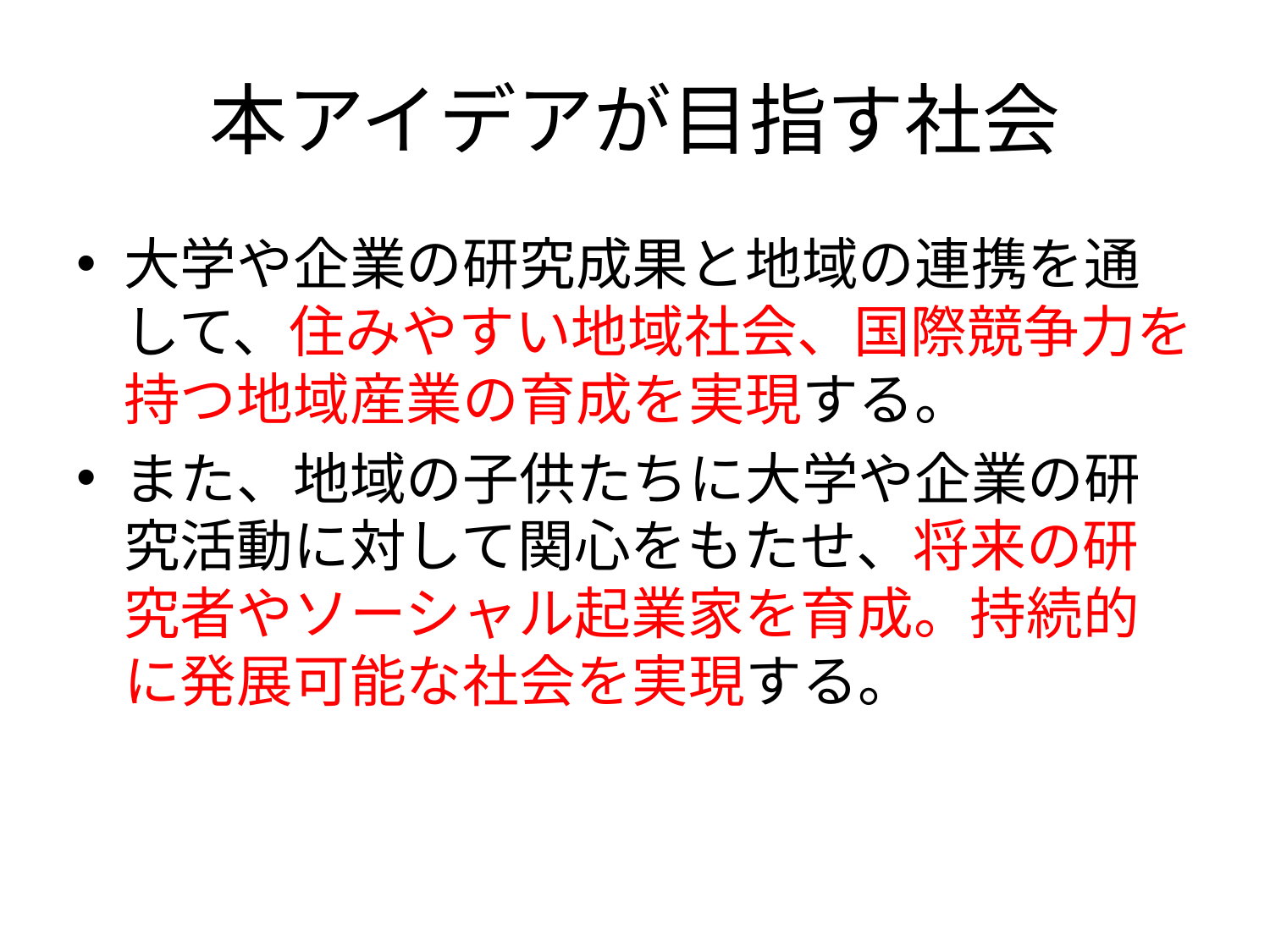

# 本アイデアが目指す社会
大学や企業の研究成果と地域の連携を通して、住みやすい地域社会、国際競争力を持つ地域産業の育成を実現する。
また、地域の子供たちに大学や企業の研究活動に対して関心をもたせ、将来の研究者やソーシャル起業家を育成。持続的に発展可能な社会を実現する。